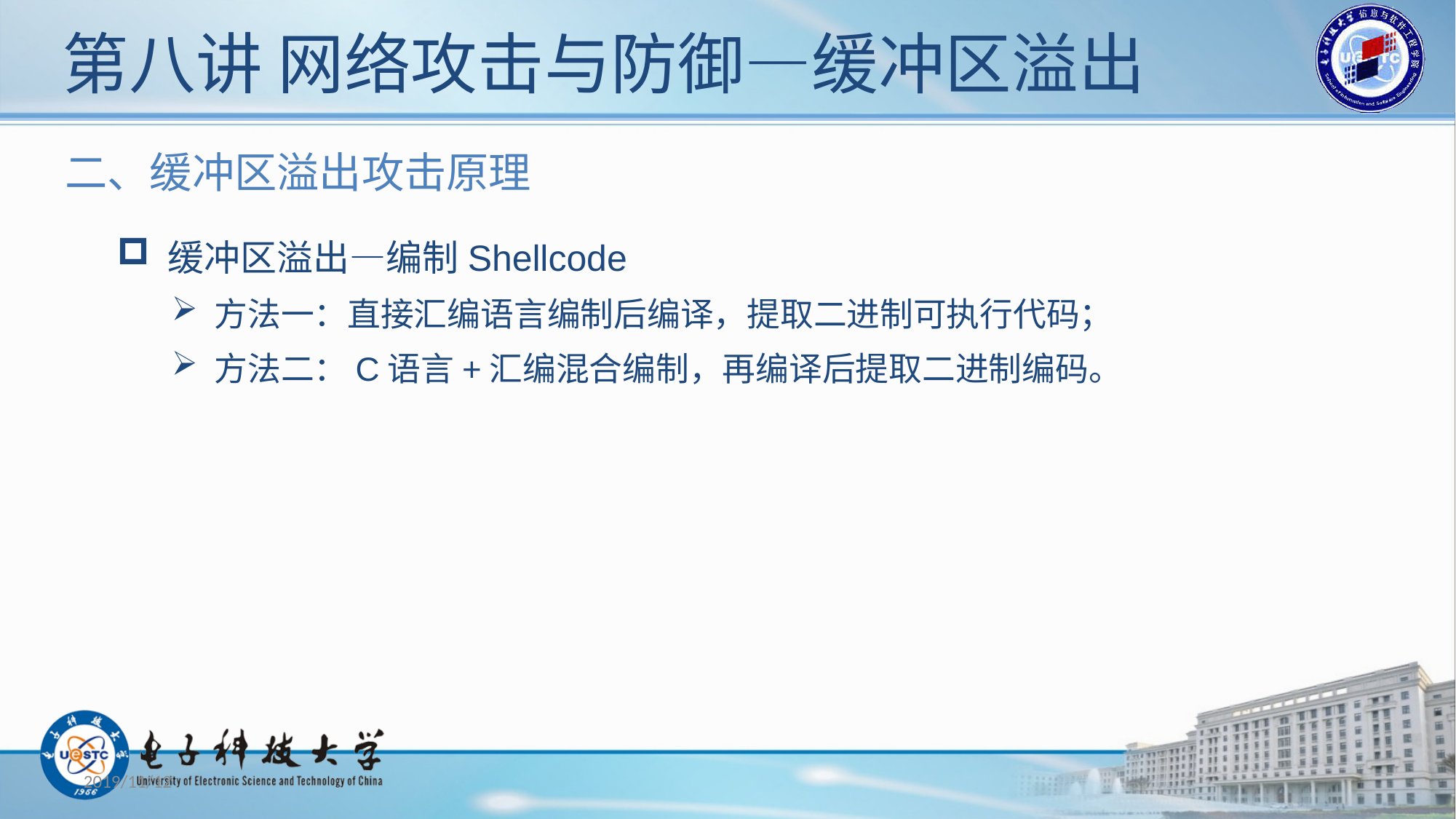

# 第八讲 网络攻击与防御—缓冲区溢出
二、缓冲区溢出攻击原理
 缓冲区溢出—编制Shellcode
 方法一：直接汇编语言编制后编译，提取二进制可执行代码；
 方法二：C语言+汇编混合编制，再编译后提取二进制编码。
2019/11/12